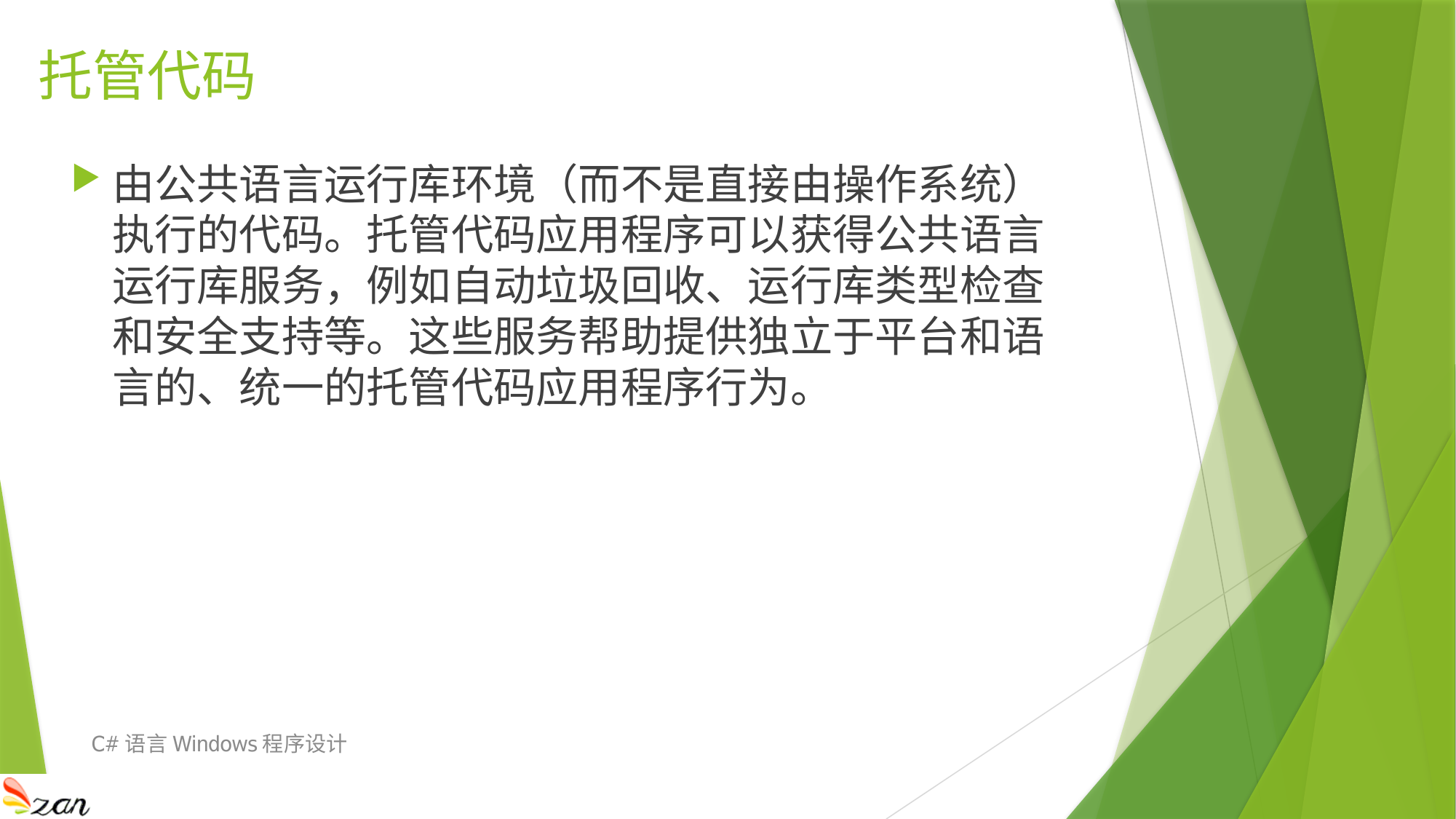

# 托管代码
由公共语言运行库环境（而不是直接由操作系统）执行的代码。托管代码应用程序可以获得公共语言运行库服务，例如自动垃圾回收、运行库类型检查和安全支持等。这些服务帮助提供独立于平台和语言的、统一的托管代码应用程序行为。
C#语言Windows程序设计